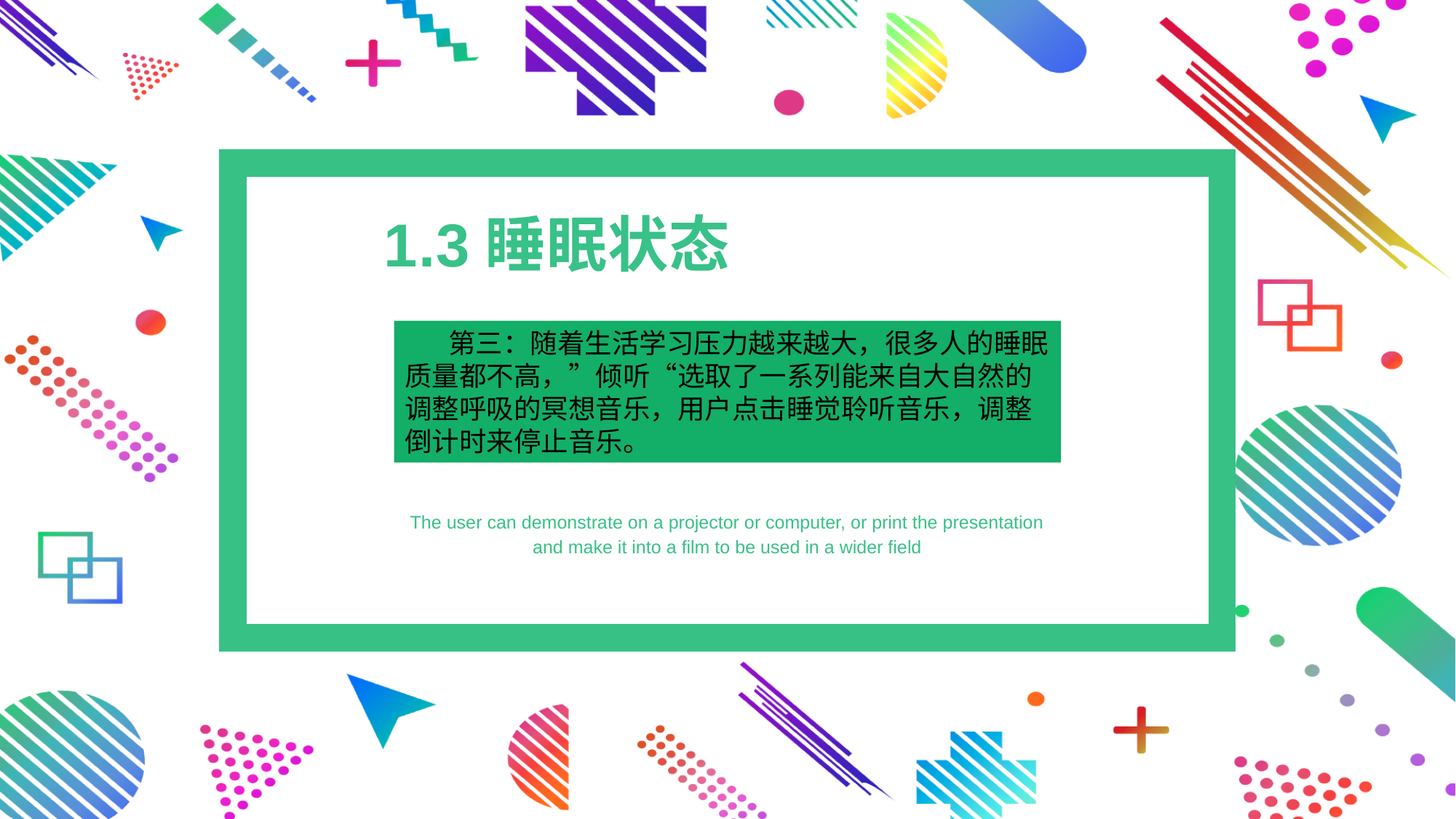

1.3睡眠状态
      第三：随着生活学习压力越来越大，很多人的睡眠质量都不高，”倾听“选取了一系列能来自大自然的调整呼吸的冥想音乐，用户点击睡觉聆听音乐，调整倒计时来停止音乐。
The user can demonstrate on a projector or computer, or print the presentation and make it into a film to be used in a wider field